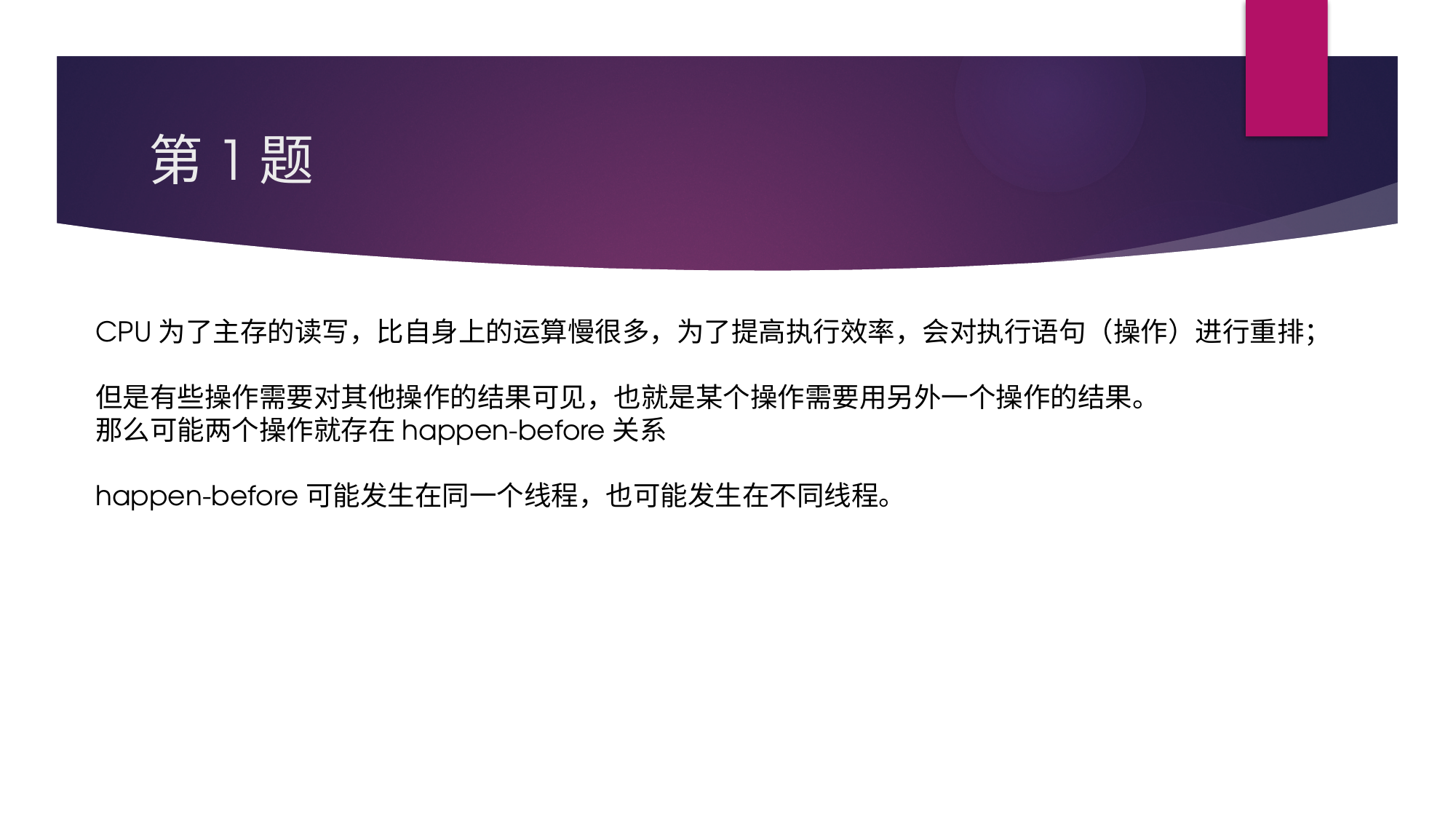

# 第1题
CPU为了主存的读写，比自身上的运算慢很多，为了提高执行效率，会对执行语句（操作）进行重排；

但是有些操作需要对其他操作的结果可见，也就是某个操作需要用另外一个操作的结果。
那么可能两个操作就存在happen-before关系

happen-before可能发生在同一个线程，也可能发生在不同线程。